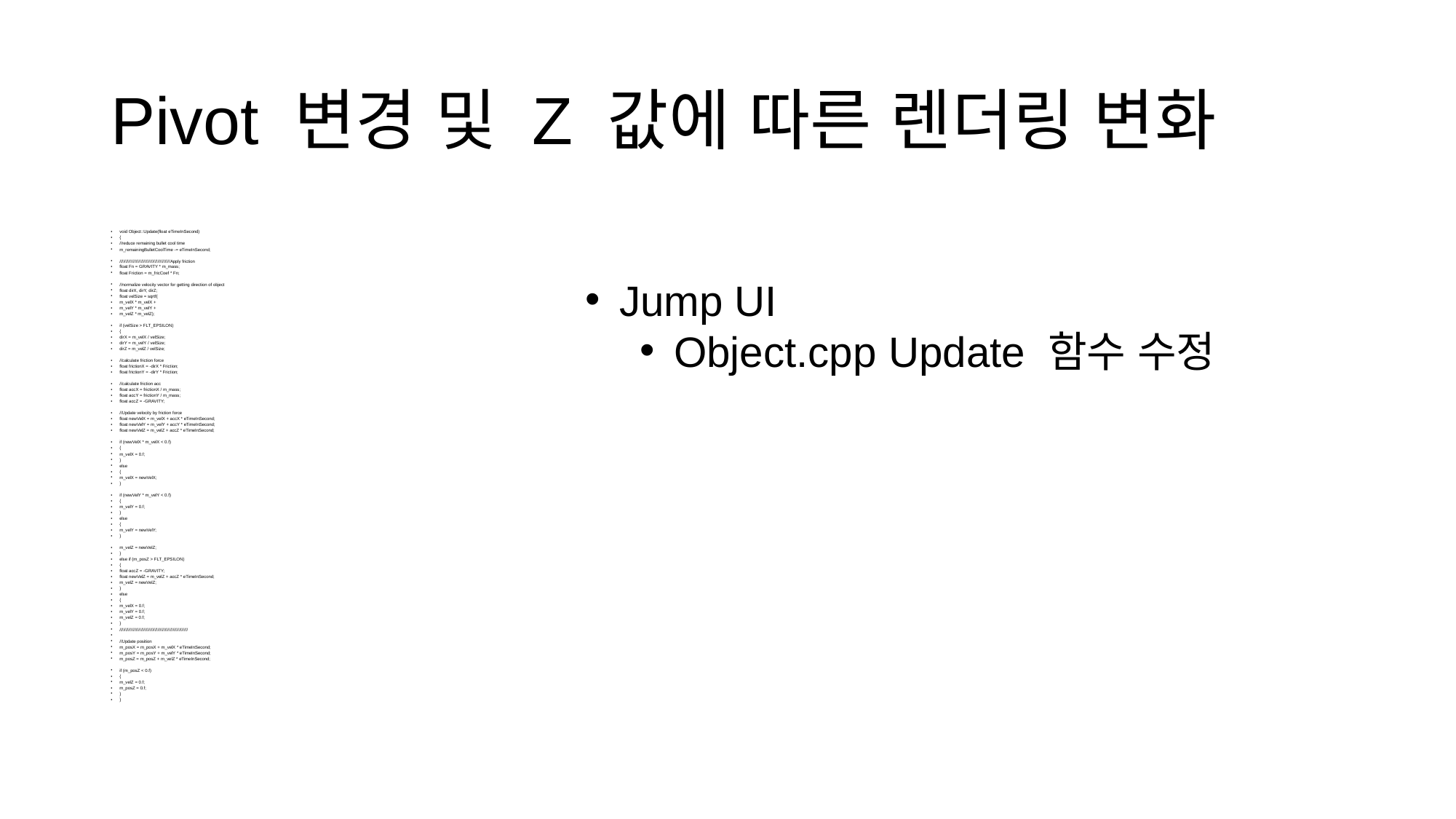

# Pivot 변경 및 Z 값에 따른 렌더링 변화

void Object::Update(float eTimeInSecond)
{
//reduce remaining bullet cool time
m_remainingBulletCoolTime -= eTimeInSecond;

////////////////////////////////////////Apply friction
float Fn = GRAVITY * m_mass;
float Friction = m_fricCoef * Fn;

//normalize velocity vector for getting direction of object
float dirX, dirY, dirZ;
float velSize = sqrtf(
m_velX * m_velX +
m_velY * m_velY +
m_velZ * m_velZ);

if (velSize > FLT_EPSILON)
{
dirX = m_velX / velSize;
dirY = m_velY / velSize;
dirZ = m_velZ / velSize;

//calculate friction force
float frictionX = -dirX * Friction;
float frictionY = -dirY * Friction;

//calculate friction acc
float accX = frictionX / m_mass;
float accY = frictionY / m_mass;
float accZ = -GRAVITY;

//Update velocity by friction force
float newVelX = m_velX + accX * eTimeInSecond;
float newVelY = m_velY + accY * eTimeInSecond;
float newVelZ = m_velZ + accZ * eTimeInSecond;

if (newVelX * m_velX < 0.f)
{
m_velX = 0.f;
}
else
{
m_velX = newVelX;
}

if (newVelY * m_velY < 0.f)
{
m_velY = 0.f;
}
else
{
m_velY = newVelY;
}

m_velZ = newVelZ;
}
else if (m_posZ > FLT_EPSILON)
{
float accZ = -GRAVITY;
float newVelZ = m_velZ + accZ * eTimeInSecond;
m_velZ = newVelZ;
}
else
{
m_velX = 0.f;
m_velY = 0.f;
m_velZ = 0.f;
}
//////////////////////////////////////////////////////

//Update position
m_posX = m_posX + m_velX * eTimeInSecond;
m_posY = m_posY + m_velY * eTimeInSecond;
m_posZ = m_posZ + m_velZ * eTimeInSecond;

if (m_posZ < 0.f)
{
m_velZ = 0.f;
m_posZ = 0.f;
}
}
Jump UI
Object.cpp Update 함수 수정